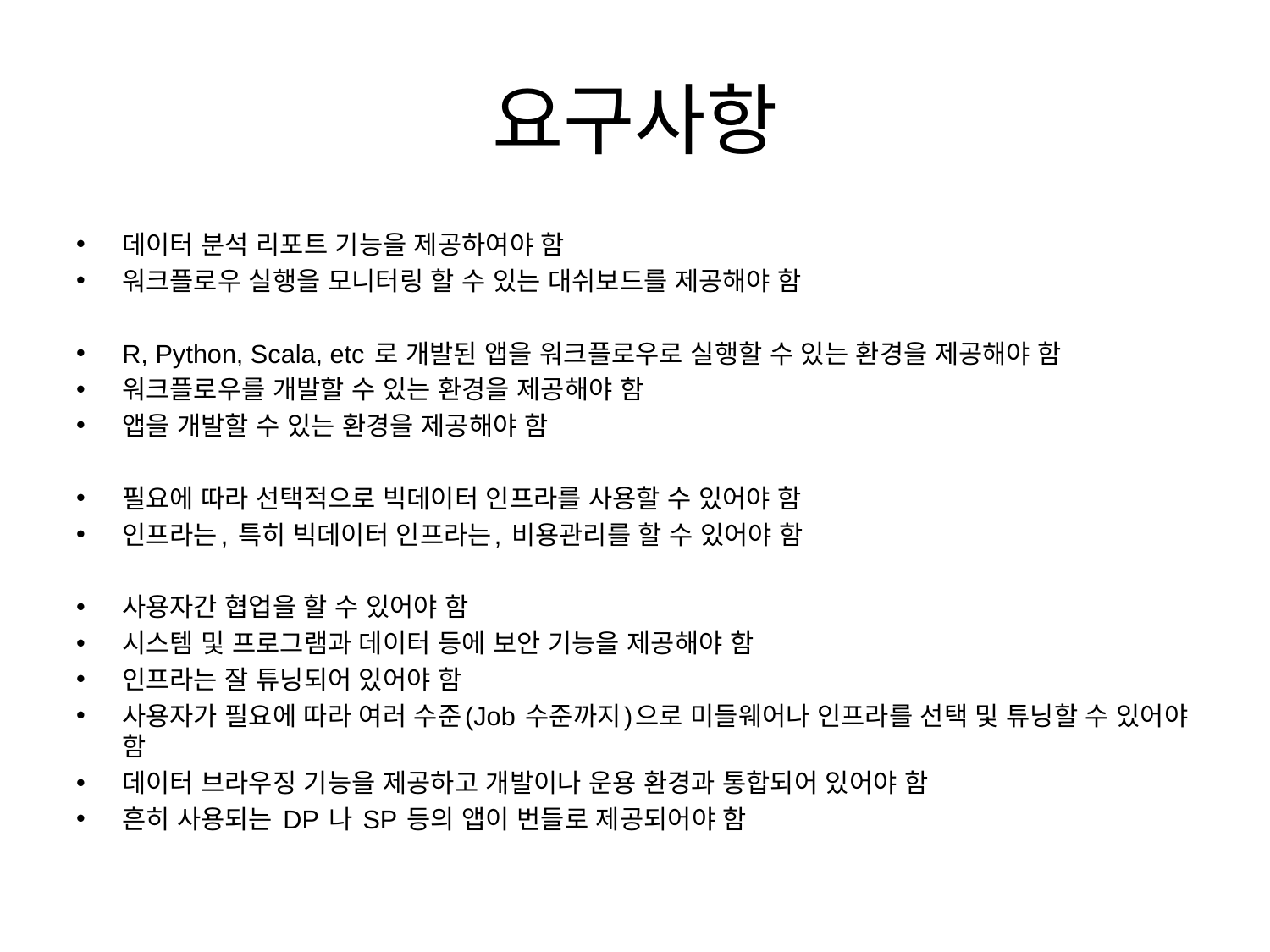

# 요구사항
데이터 분석 리포트 기능을 제공하여야 함
워크플로우 실행을 모니터링 할 수 있는 대쉬보드를 제공해야 함

R, Python, Scala, etc 로 개발된 앱을 워크플로우로 실행할 수 있는 환경을 제공해야 함
워크플로우를 개발할 수 있는 환경을 제공해야 함
앱을 개발할 수 있는 환경을 제공해야 함

필요에 따라 선택적으로 빅데이터 인프라를 사용할 수 있어야 함
인프라는, 특히 빅데이터 인프라는, 비용관리를 할 수 있어야 함

사용자간 협업을 할 수 있어야 함
시스템 및 프로그램과 데이터 등에 보안 기능을 제공해야 함
인프라는 잘 튜닝되어 있어야 함
사용자가 필요에 따라 여러 수준(Job 수준까지)으로 미들웨어나 인프라를 선택 및 튜닝할 수 있어야 함
데이터 브라우징 기능을 제공하고 개발이나 운용 환경과 통합되어 있어야 함
흔히 사용되는 DP 나 SP 등의 앱이 번들로 제공되어야 함